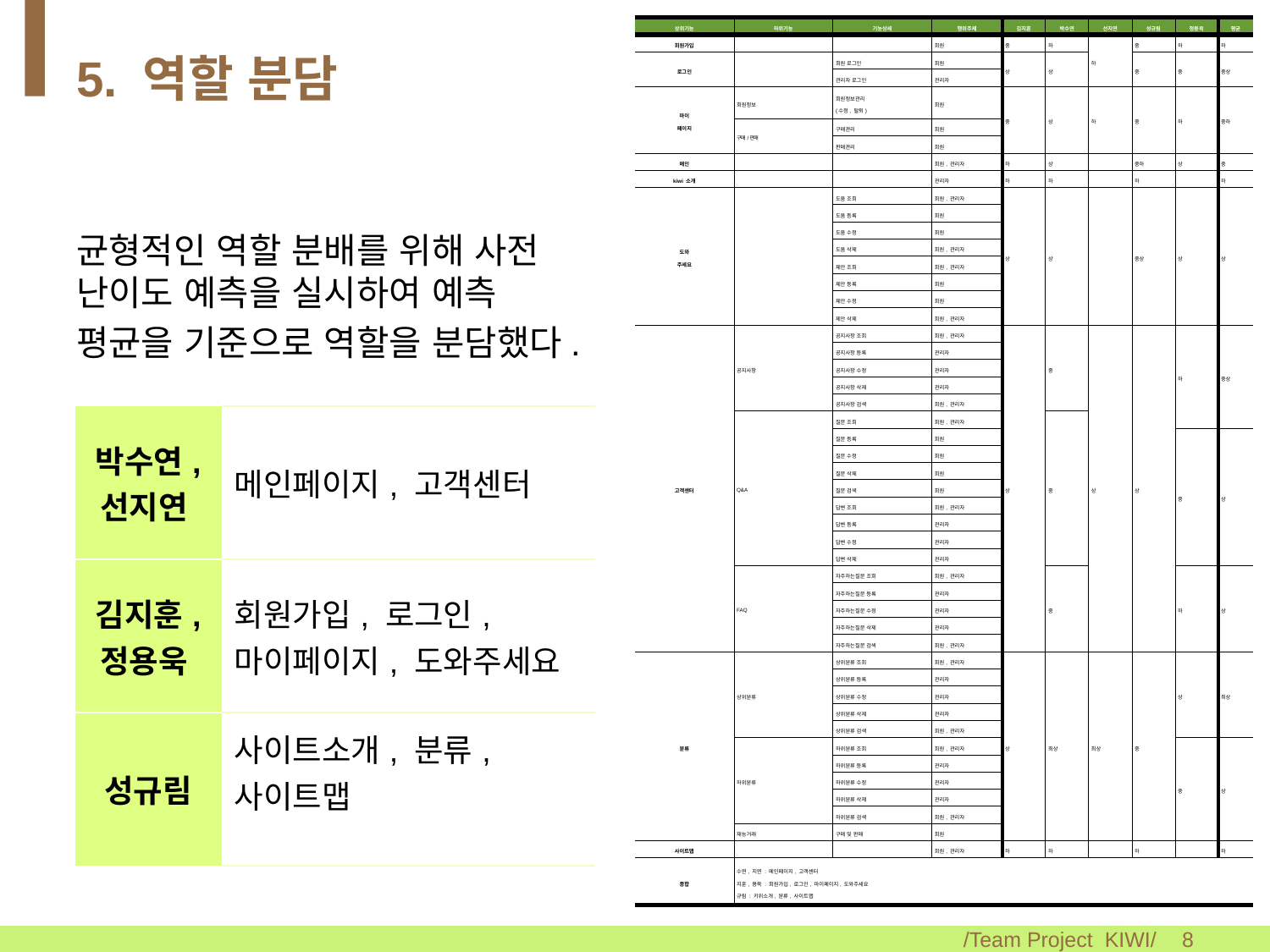

| 상위기능 | 하위기능 | 기능상세 | 행위주체 | 김지훈 | 박수연 | 선지연 | 성규림 | 정용욱 | 평균 |
| --- | --- | --- | --- | --- | --- | --- | --- | --- | --- |
| 회원가입 |  |  | 회원 | 중 | 하 | 하 | 중 | 하 | 하 |
| 로그인 |  | 회원 로그인 | 회원 | 상 | 상 |  | 중 | 중 | 중상 |
|  |  | 관리자 로그인 | 관리자 |  |  |  |  |  |  |
| 마이 페이지 | 회원정보 | 회원정보관리 (수정, 탈퇴) | 회원 | 중 | 상 | 하 | 중 | 하 | 중하 |
|  | 구매/판매 | 구매관리 | 회원 |  |  |  |  |  |  |
|  |  | 판매관리 | 회원 |  |  |  |  |  |  |
| 메인 |  |  | 회원, 관리자 | 하 | 상 |  | 중하 | 상 | 중 |
| kiwi 소개 |  |  | 관리자 | 하 | 하 |  | 하 |  | 하 |
| 도와 주세요 |  | 도움 조회 | 회원, 관리자 | 상 | 상 |  | 중상 | 상 | 상 |
|  |  | 도움 등록 | 회원 |  |  |  |  |  |  |
|  |  | 도움 수정 | 회원 |  |  |  |  |  |  |
|  |  | 도움 삭제 | 회원, 관리자 |  |  |  |  |  |  |
|  |  | 제안 조회 | 회원, 관리자 |  |  |  |  |  |  |
|  |  | 제안 등록 | 회원 |  |  |  |  |  |  |
|  |  | 제안 수정 | 회원 |  |  |  |  |  |  |
|  |  | 제안 삭제 | 회원, 관리자 |  |  |  |  |  |  |
| 고객센터 | 공지사항 | 공지사항 조회 | 회원, 관리자 | 상 | 중 | 상 | 상 | 하 | 중상 |
|  |  | 공지사항 등록 | 관리자 |  |  |  |  |  |  |
|  |  | 공지사항 수정 | 관리자 |  |  |  |  |  |  |
|  |  | 공지사항 삭제 | 관리자 |  |  |  |  |  |  |
|  |  | 공지사항 검색 | 회원, 관리자 |  |  |  |  |  |  |
|  | Q&A | 질문 조회 | 회원, 관리자 |  | 중 |  |  |  |  |
|  |  | 질문 등록 | 회원 |  |  |  |  | 중 | 상 |
|  |  | 질문 수정 | 회원 |  |  |  |  |  |  |
|  |  | 질문 삭제 | 회원 |  |  |  |  |  |  |
|  |  | 질문 검색 | 회원 |  |  |  |  |  |  |
|  |  | 답변 조회 | 회원, 관리자 |  |  |  |  |  |  |
|  |  | 답변 등록 | 관리자 |  |  |  |  |  |  |
|  |  | 답변 수정 | 관리자 |  |  |  |  |  |  |
|  |  | 답변 삭제 | 관리자 |  |  |  |  |  |  |
|  | FAQ | 자주하는질문 조회 | 회원, 관리자 |  | 중 |  |  | 하 | 상 |
|  |  | 자주하는질문 등록 | 관리자 |  |  |  |  |  |  |
|  |  | 자주하는질문 수정 | 관리자 |  |  |  |  |  |  |
|  |  | 자주하는질문 삭제 | 관리자 |  |  |  |  |  |  |
|  |  | 자주하는질문 검색 | 회원, 관리자 |  |  |  |  |  |  |
| 분류 | 상위분류 | 상위분류 조회 | 회원, 관리자 | 상 | 최상 | 최상 | 중 | 상 | 최상 |
|  |  | 상위분류 등록 | 관리자 |  |  |  |  |  |  |
|  |  | 상위분류 수정 | 관리자 |  |  |  |  |  |  |
|  |  | 상위분류 삭제 | 관리자 |  |  |  |  |  |  |
|  |  | 상위분류 검색 | 회원, 관리자 |  |  |  |  |  |  |
|  | 하위분류 | 하위분류 조회 | 회원, 관리자 |  |  |  |  | 중 | 상 |
|  |  | 하위분류 등록 | 관리자 |  |  |  |  |  |  |
|  |  | 하위분류 수정 | 관리자 |  |  |  |  |  |  |
|  |  | 하위분류 삭제 | 관리자 |  |  |  |  |  |  |
|  |  | 하위분류 검색 | 회원, 관리자 |  |  |  |  |  |  |
|  | 재능거래 | 구매 및 판매 | 회원 |  |  |  |  |  |  |
| 사이트맵 |  |  | 회원, 관리자 | 하 | 하 |  | 하 |  | 하 |
| 종합 | 수연, 지연 : 메인페이지, 고객센터 지훈, 용욱 : 회원가입, 로그인, 마이페이지, 도와주세요 규림 : 키위소개, 분류, 사이트맵 |  |  |  |  |  |  |  |  |
# 5. 역할 분담
균형적인 역할 분배를 위해 사전 난이도 예측을 실시하여 예측
평균을 기준으로 역할을 분담했다.
| 박수연, 선지연 | 메인페이지, 고객센터 |
| --- | --- |
| 김지훈, 정용욱 | 회원가입, 로그인, 마이페이지, 도와주세요 |
| 성규림 | 사이트소개, 분류, 사이트맵 |
/Team Project  KIWI/
8